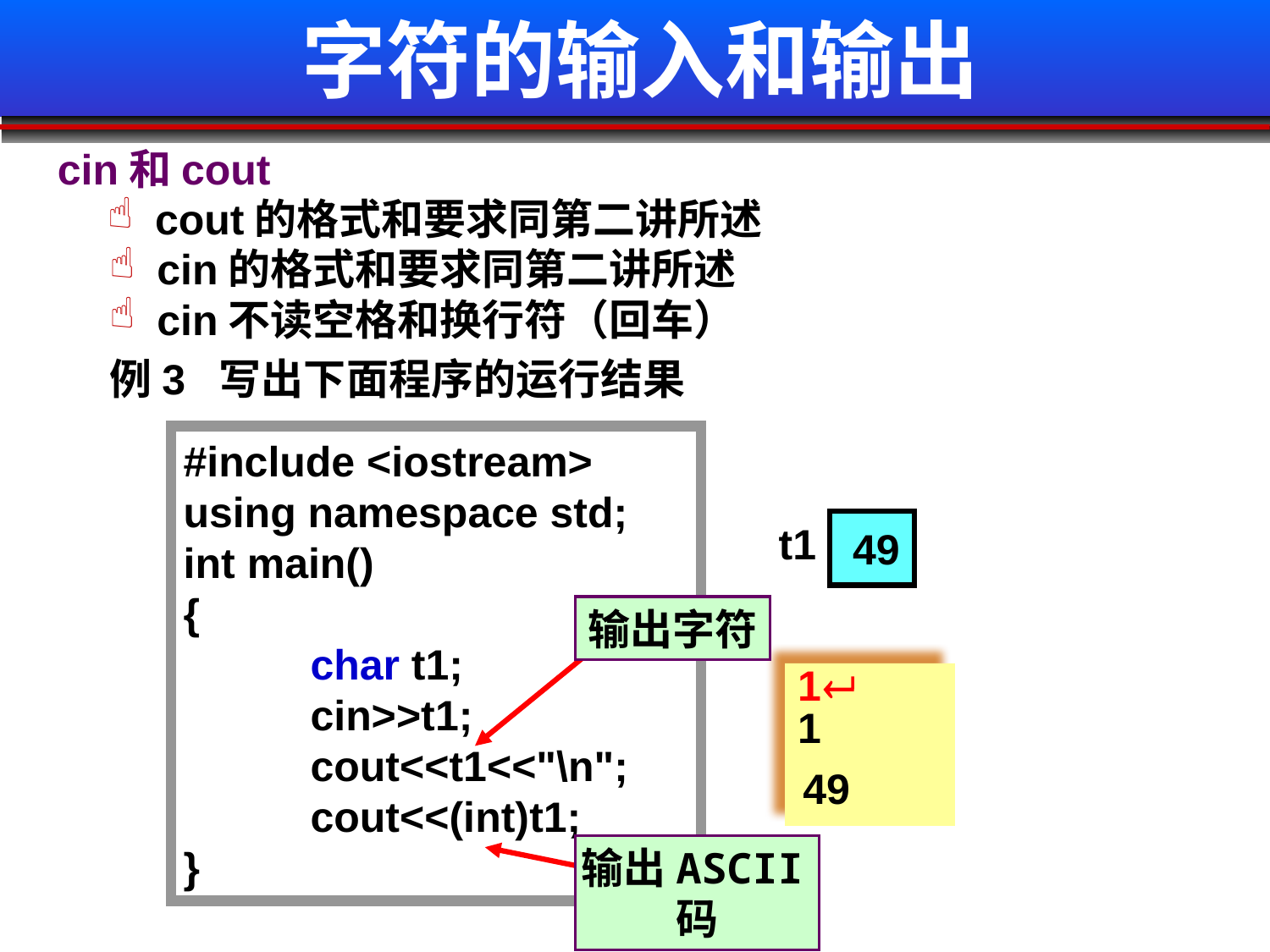

# 字符的输入和输出

cin和cout
cout的格式和要求同第二讲所述
cin的格式和要求同第二讲所述
cin不读空格和换行符（回车）
例3  写出下面程序的运行结果
#include <iostream>
using namespace std;
int main()
{
	char t1;
    	cin>>t1;
    	cout<<t1<<"\n";
   	cout<<(int)t1;
}
t1

49
输出字符
1↵

1
49
输出ASCII码